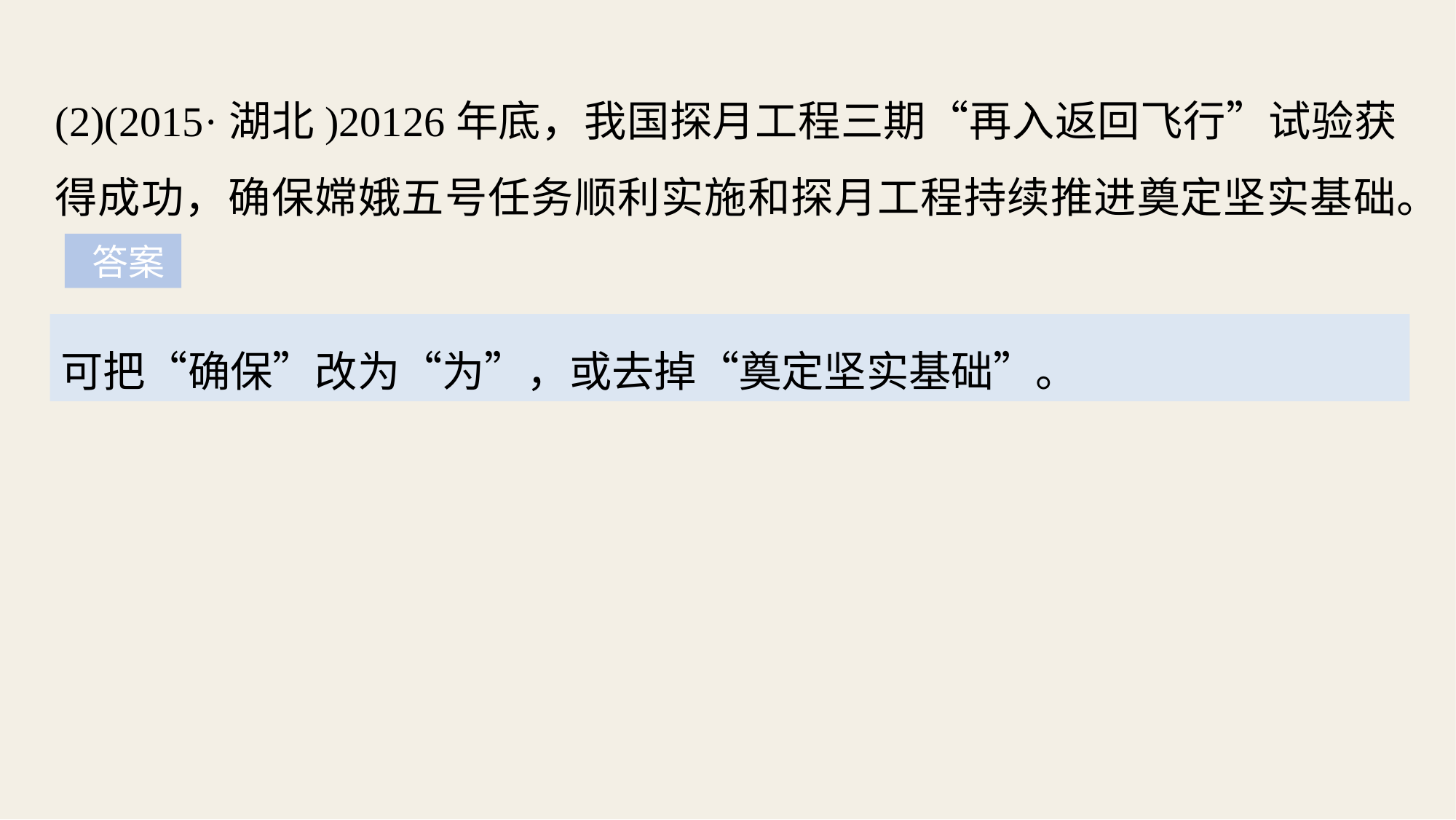

(2)(2015·湖北)20126年底，我国探月工程三期“再入返回飞行”试验获得成功，确保嫦娥五号任务顺利实施和探月工程持续推进奠定坚实基础。
 答案
可把“确保”改为“为”，或去掉“奠定坚实基础”。